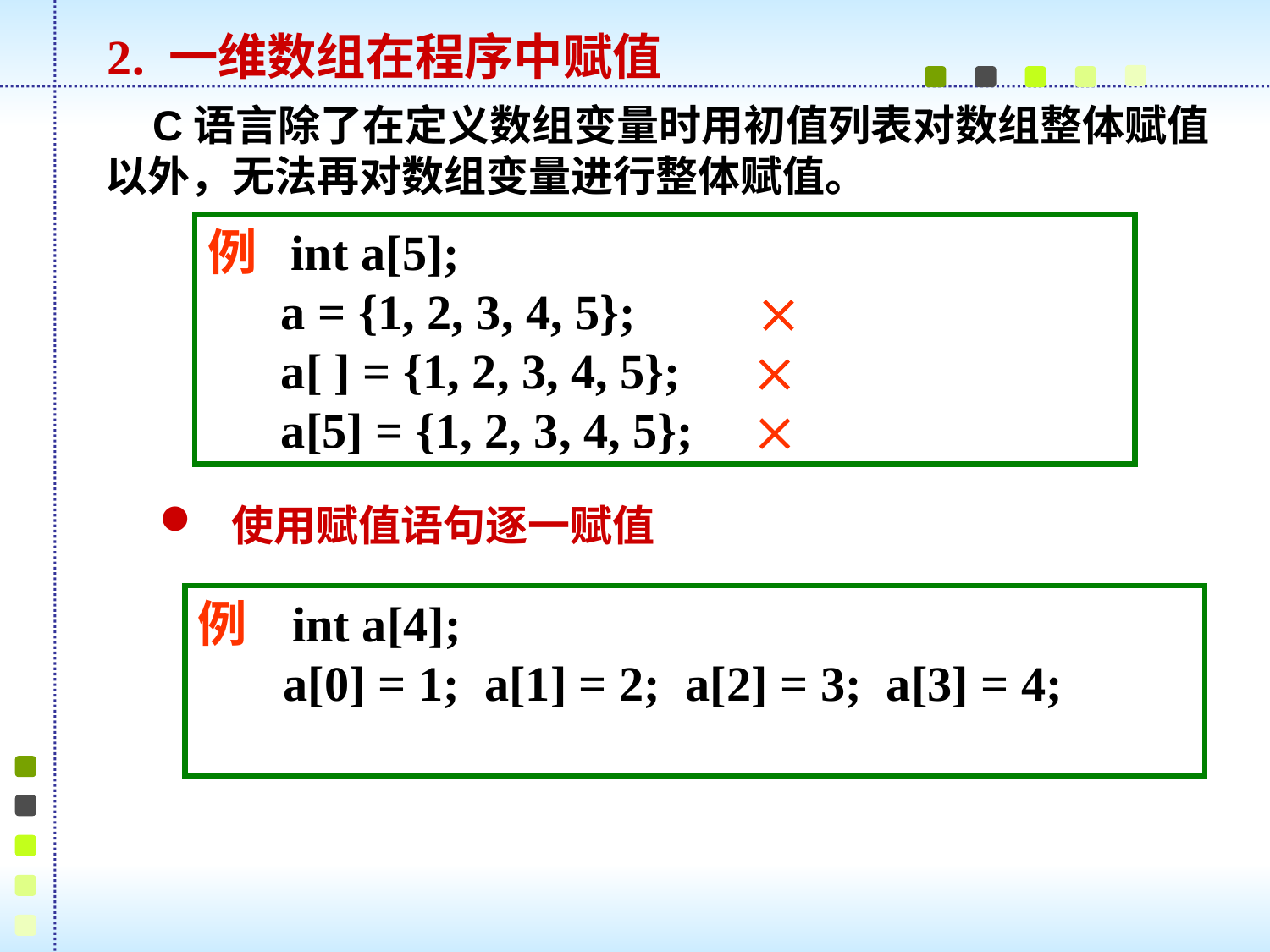

2. 一维数组在程序中赋值
    C语言除了在定义数组变量时用初值列表对数组整体赋值以外，无法再对数组变量进行整体赋值。
例  int a[5];
      a = {1, 2, 3, 4, 5};          ×
      a[ ] = {1, 2, 3, 4, 5};      ×
      a[5] = {1, 2, 3, 4, 5};     ×
  使用赋值语句逐一赋值
例   int a[4];
       a[0] = 1;  a[1] = 2;  a[2] = 3;  a[3] = 4;